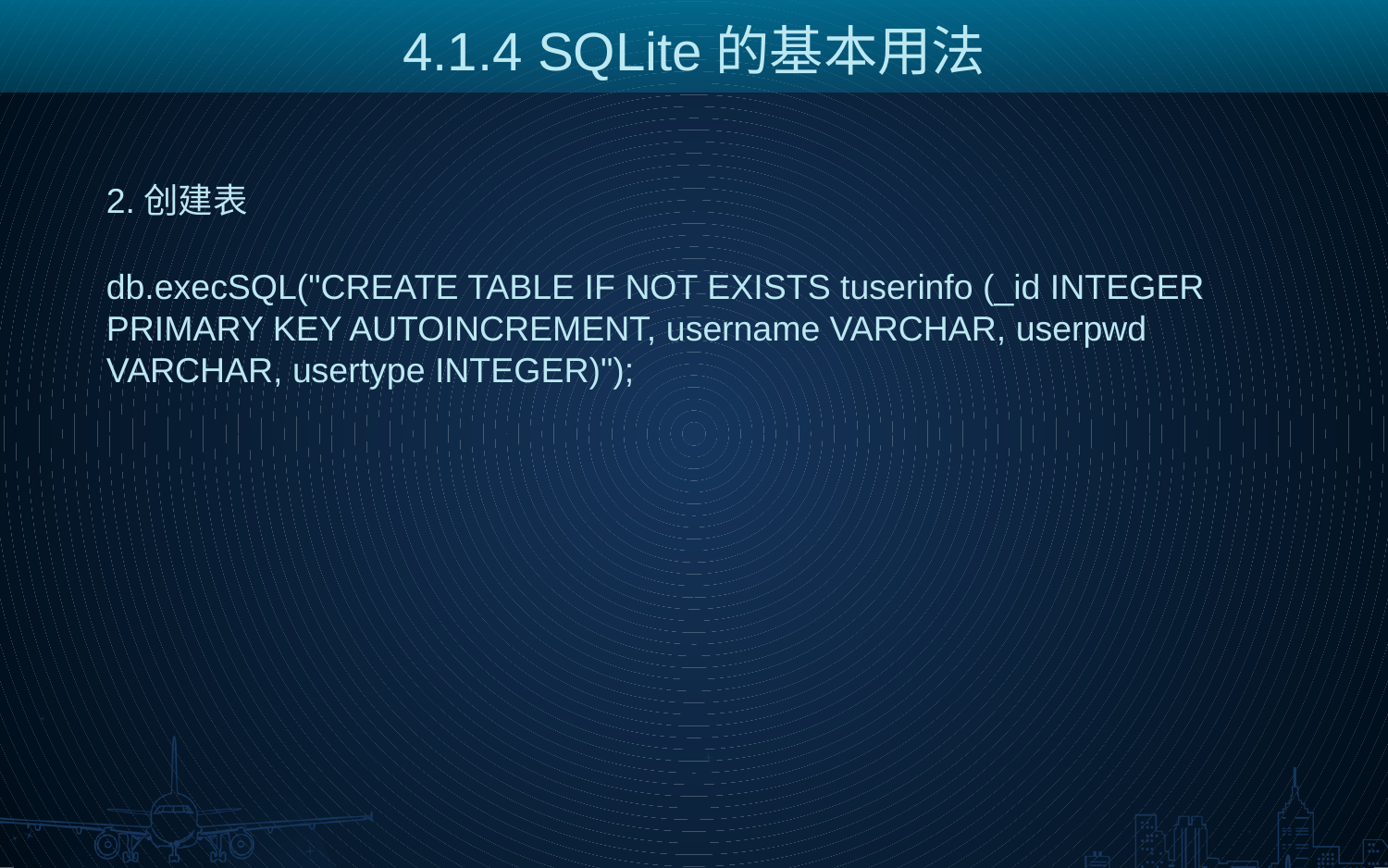

4.1.4 SQLite的基本用法
2.创建表
db.execSQL("CREATE TABLE IF NOT EXISTS tuserinfo (_id INTEGER PRIMARY KEY AUTOINCREMENT, username VARCHAR, userpwd VARCHAR, usertype INTEGER)");